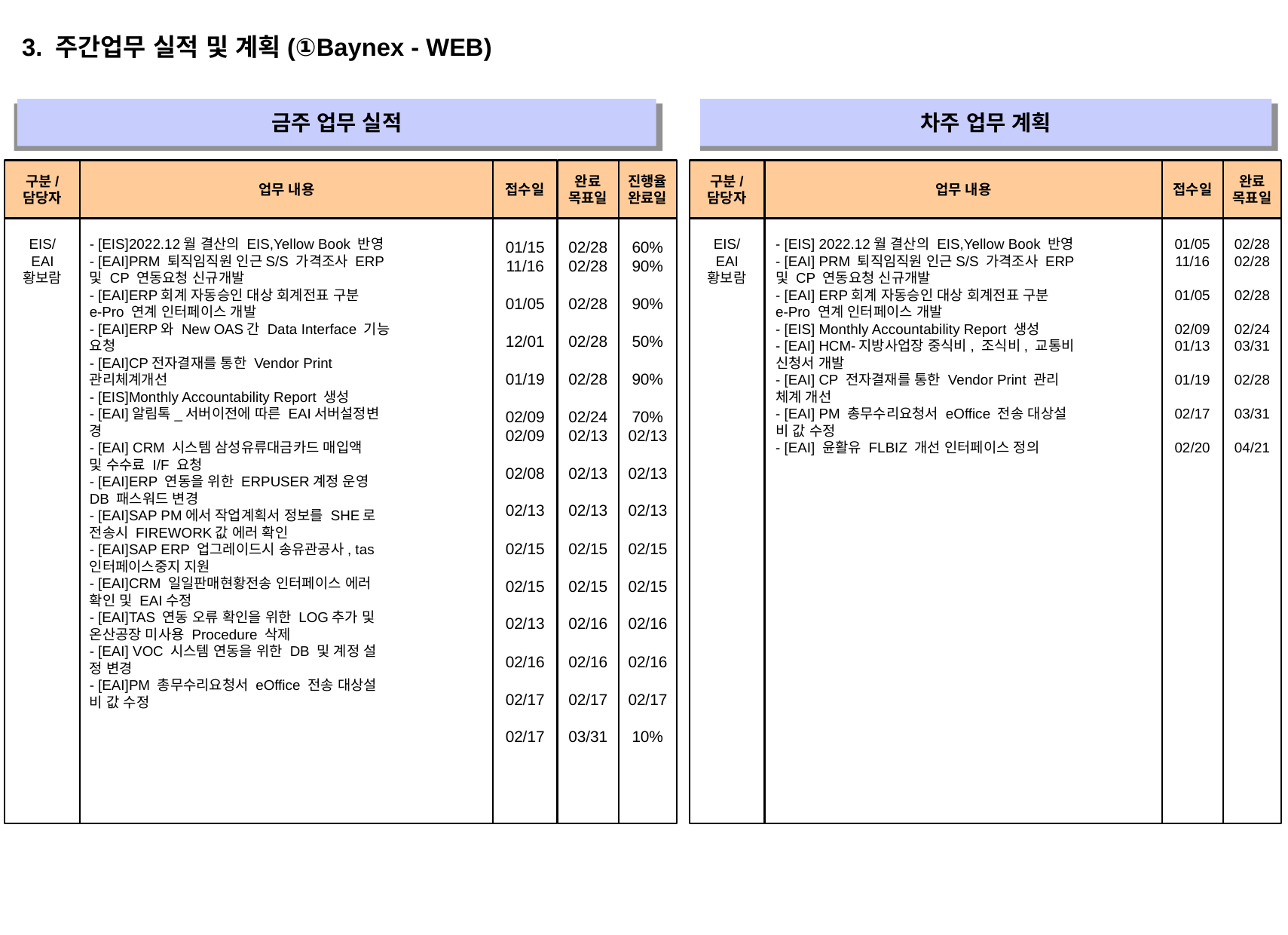

3. 주간업무 실적 및 계획(①Baynex - WEB)
금주 업무 실적
차주 업무 계획
" "
" "
구분/
담당자
업무 내용
접수일
완료
목표일
진행율
완료일
구분/
담당자
업무 내용
접수일
완료
목표일
EIS/
EAI
황보람

- [EIS]2022.12월 결산의 EIS,Yellow Book 반영
- [EAI]PRM 퇴직임직원 인근S/S 가격조사 ERP
및 CP 연동요청 신규개발
- [EAI]ERP회계 자동승인 대상 회계전표 구분
e-Pro 연계 인터페이스 개발
- [EAI]ERP와 New OAS간 Data Interface 기능
요청
- [EAI]CP전자결재를 통한 Vendor Print
관리체계개선
- [EIS]Monthly Accountability Report 생성
- [EAI]알림톡_서버이전에 따른 EAI서버설정변
경
- [EAI] CRM 시스템 삼성유류대금카드 매입액
및 수수료 I/F 요청
- [EAI]ERP 연동을 위한 ERPUSER계정 운영
DB 패스워드 변경
- [EAI]SAP PM에서 작업계획서 정보를 SHE로
전송시 FIREWORK값 에러 확인
- [EAI]SAP ERP 업그레이드시 송유관공사, tas
인터페이스중지 지원
- [EAI]CRM 일일판매현황전송 인터페이스 에러
확인 및 EAI수정
- [EAI]TAS 연동 오류 확인을 위한 LOG추가 및
온산공장 미사용 Procedure 삭제
- [EAI] VOC 시스템 연동을 위한 DB 및 계정 설
정 변경
- [EAI]PM 총무수리요청서 eOffice 전송 대상설
비 값 수정
01/15
11/16
01/05
12/01
01/19
02/09
02/09
02/08
02/13
02/15
02/15
02/13
02/16
02/17
02/17
02/28
02/28
02/28
02/28
02/28
02/24
02/13
02/13
02/13
02/15
02/15
02/16
02/16
02/17
03/31
60%
90%
90%
50%
90%
70%
02/13
02/13
02/13
02/15
02/15
02/16
02/16
02/17
10%
EIS/
EAI
황보람

- [EIS] 2022.12월 결산의 EIS,Yellow Book 반영
- [EAI] PRM 퇴직임직원 인근S/S 가격조사 ERP
및 CP 연동요청 신규개발
- [EAI] ERP회계 자동승인 대상 회계전표 구분
e-Pro 연계 인터페이스 개발
- [EIS] Monthly Accountability Report 생성
- [EAI] HCM-지방사업장 중식비, 조식비, 교통비
신청서 개발
- [EAI] CP 전자결재를 통한 Vendor Print 관리
체계 개선
- [EAI] PM 총무수리요청서 eOffice 전송 대상설
비 값 수정
- [EAI] 윤활유 FLBIZ 개선 인터페이스 정의
01/05
11/16
01/05
02/09
01/13
01/19
02/17
02/20
02/28
02/28
02/28
02/24
03/31
02/28
03/31
04/21